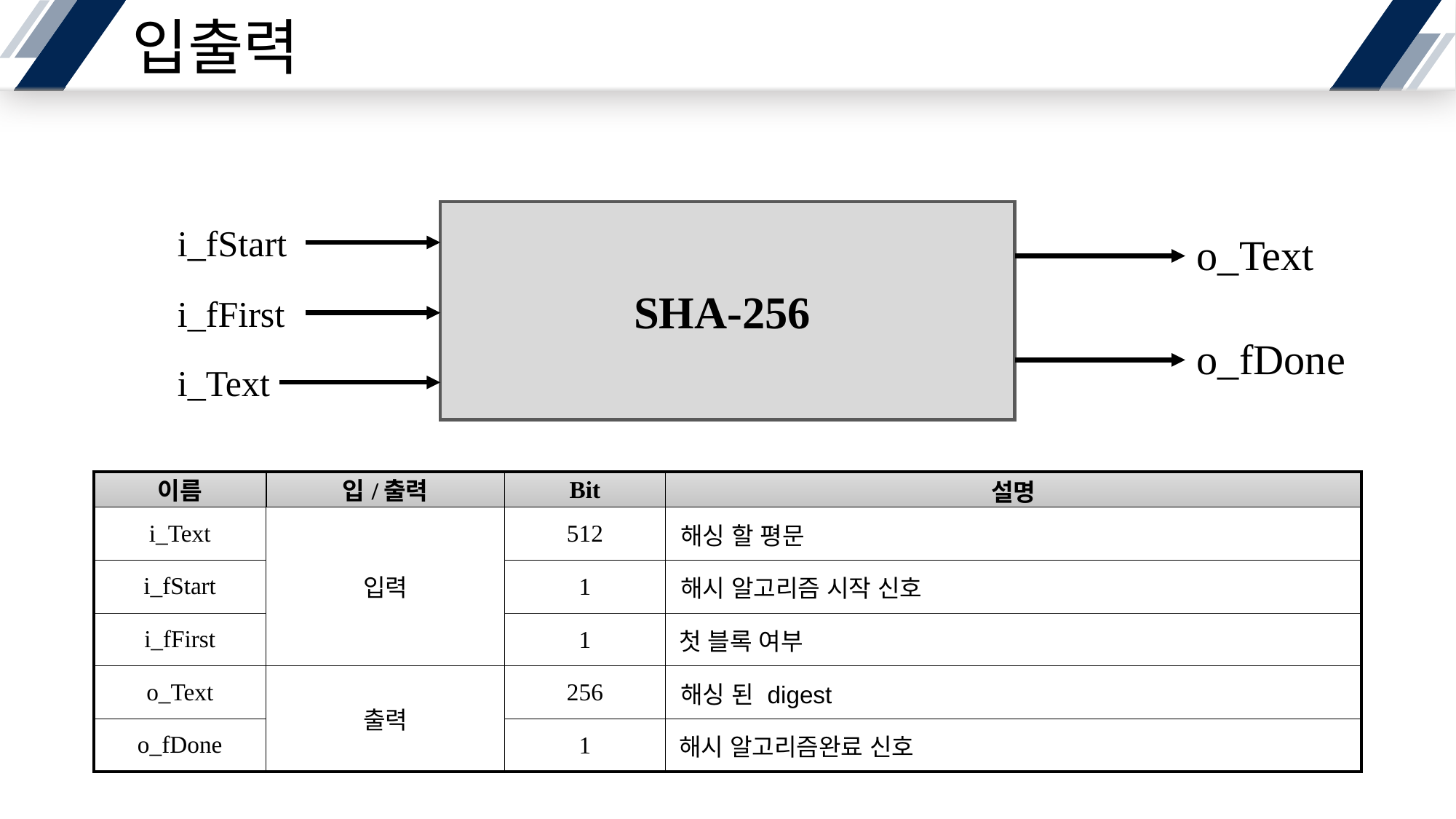

입출력
SHA-256
i_fStart
o_Text
i_fFirst
o_fDone
i_Text
| 이름 | 입/출력 | Bit | 설명 |
| --- | --- | --- | --- |
| i\_Text | 입력 | 512 | 해싱 할 평문 |
| i\_fStart |  | 1 | 해시 알고리즘 시작 신호 |
| i\_fFirst |  | 1 | 첫 블록 여부 |
| o\_Text | 출력 | 256 | 해싱 된 digest |
| o\_fDone | 출력 | 1 | 해시 알고리즘완료 신호 |